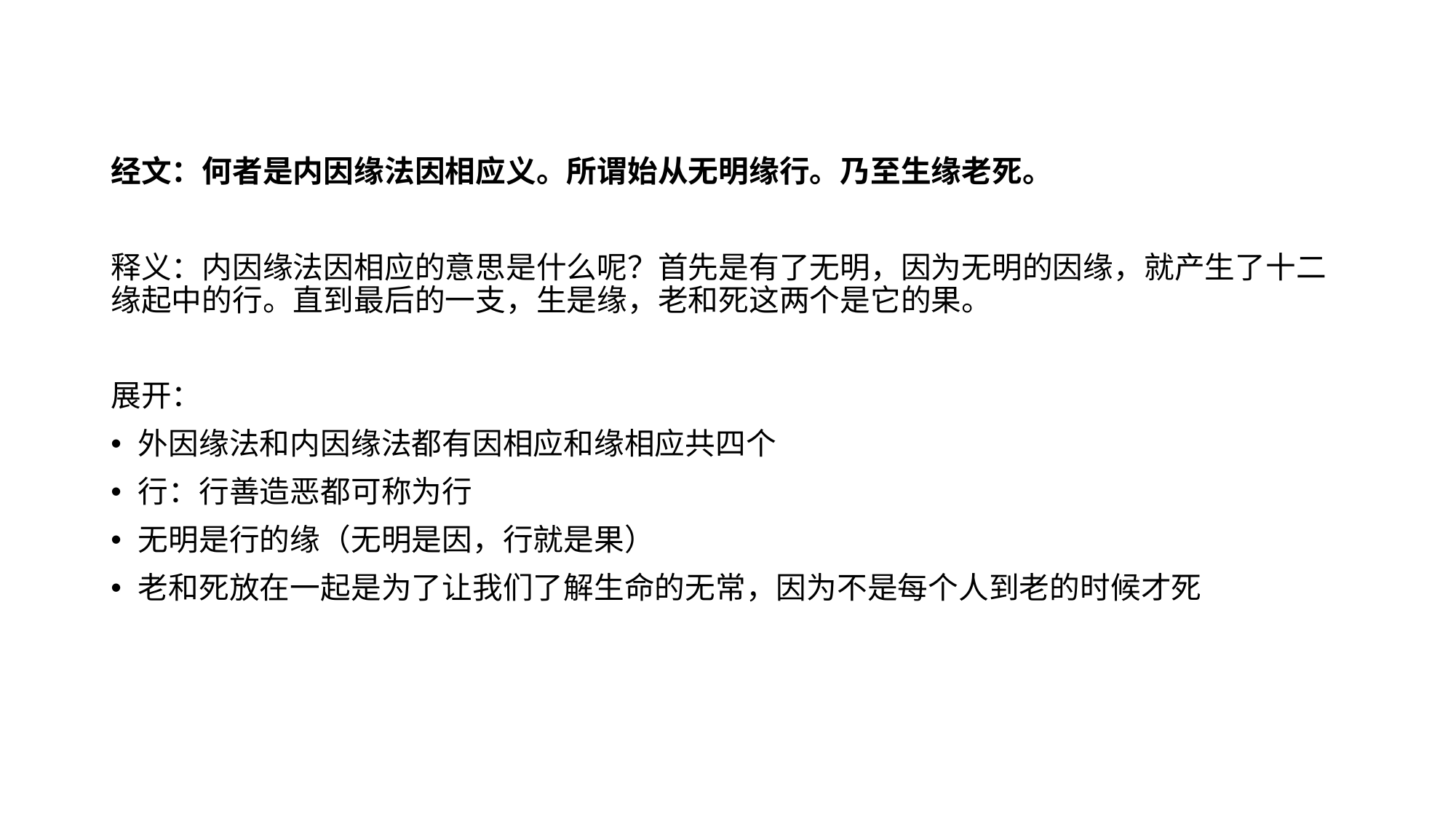

经文：何者是内因缘法因相应义。所谓始从无明缘行。乃至生缘老死。

释义：内因缘法因相应的意思是什么呢？首先是有了无明，因为无明的因缘，就产生了十二缘起中的行。直到最后的一支，生是缘，老和死这两个是它的果。

展开：
外因缘法和内因缘法都有因相应和缘相应共四个
行：行善造恶都可称为行
无明是行的缘（无明是因，行就是果）
老和死放在一起是为了让我们了解生命的无常，因为不是每个人到老的时候才死